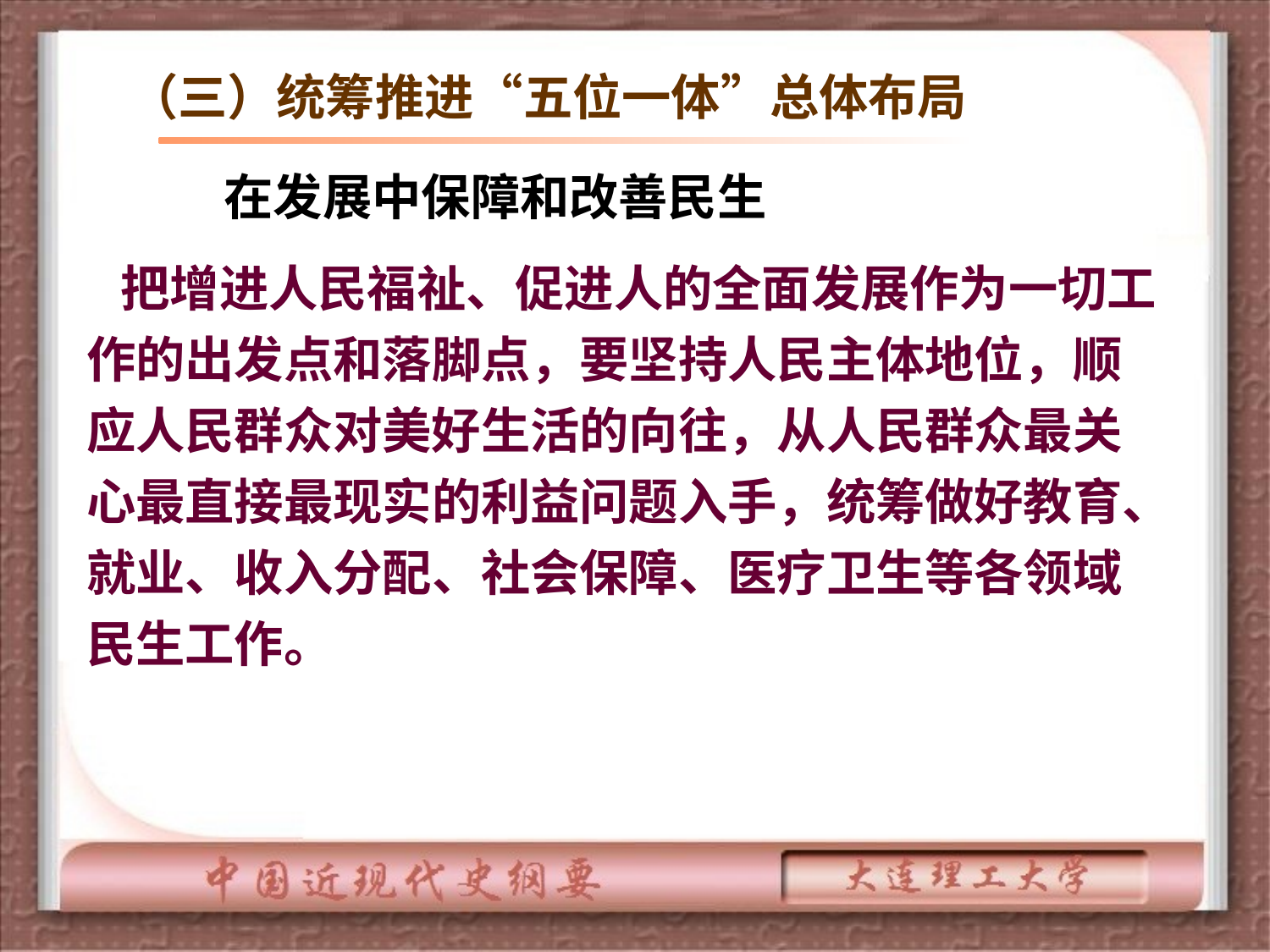

（三）统筹推进“五位一体”总体布局

在发展中保障和改善民生
  把增进人民福祉、促进人的全面发展作为一切工作的出发点和落脚点，要坚持人民主体地位，顺应人民群众对美好生活的向往，从人民群众最关心最直接最现实的利益问题入手，统筹做好教育、就业、收入分配、社会保障、医疗卫生等各领域民生工作。